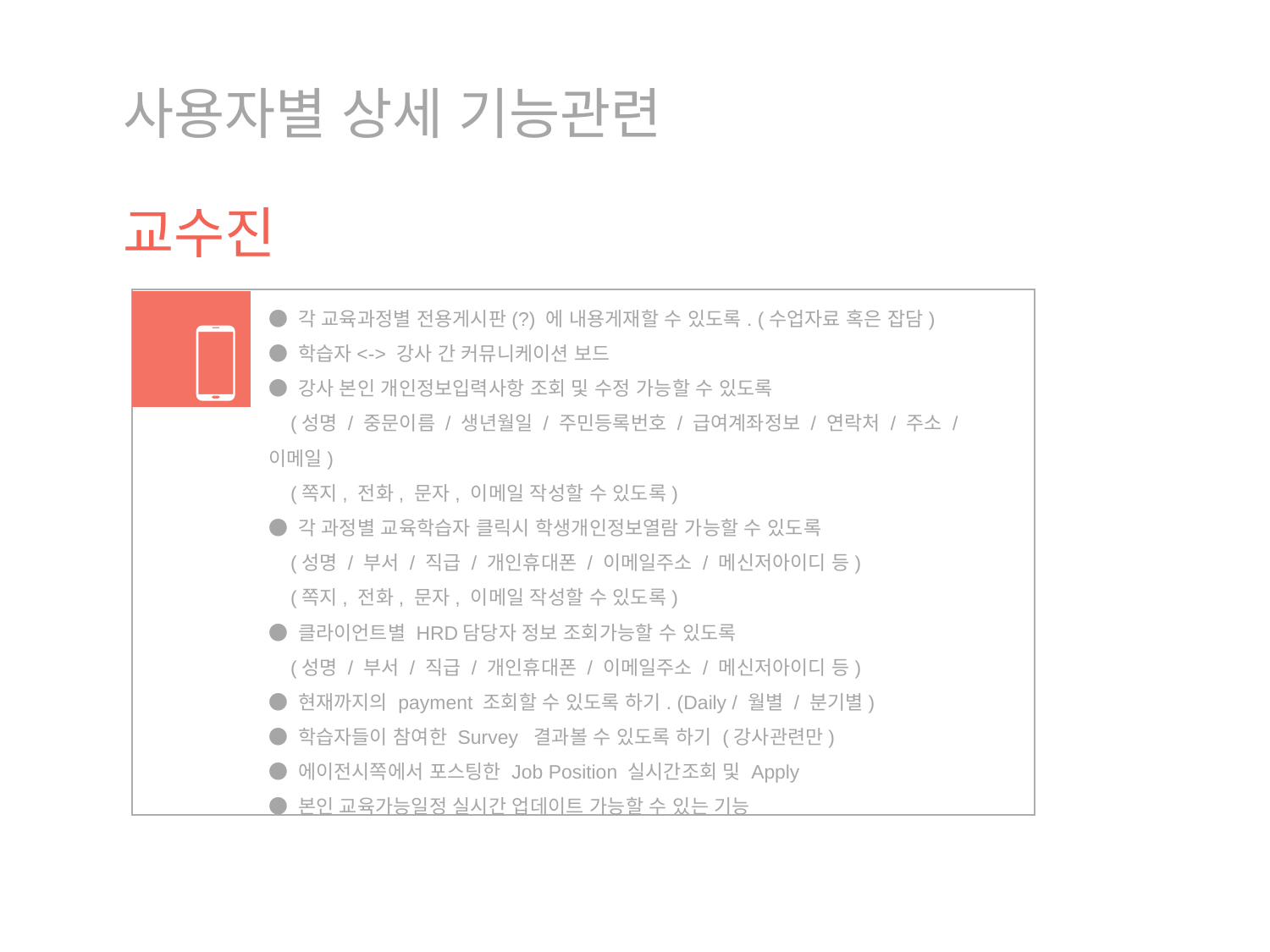

# 사용자별 상세 기능관련 교수진

● 각 교육과정별 전용게시판(?) 에 내용게재할 수 있도록. (수업자료 혹은 잡담)
● 학습자<-> 강사 간 커뮤니케이션 보드
● 강사 본인 개인정보입력사항 조회 및 수정 가능할 수 있도록
    (성명 / 중문이름 / 생년월일 / 주민등록번호 / 급여계좌정보 / 연락처 / 주소 / 이메일)
    (쪽지, 전화, 문자, 이메일 작성할 수 있도록)
● 각 과정별 교육학습자 클릭시 학생개인정보열람 가능할 수 있도록
    (성명 / 부서 / 직급 / 개인휴대폰 / 이메일주소 / 메신저아이디 등)
    (쪽지, 전화, 문자, 이메일 작성할 수 있도록)
● 클라이언트별 HRD담당자 정보 조회가능할 수 있도록
    (성명 / 부서 / 직급 / 개인휴대폰 / 이메일주소 / 메신저아이디 등)
● 현재까지의 payment 조회할 수 있도록 하기. (Daily / 월별 / 분기별)
● 학습자들이 참여한 Survey  결과볼 수 있도록 하기 (강사관련만)
● 에이전시쪽에서 포스팅한 Job Position 실시간조회 및 Apply
● 본인 교육가능일정 실시간 업데이트 가능할 수 있는 기능